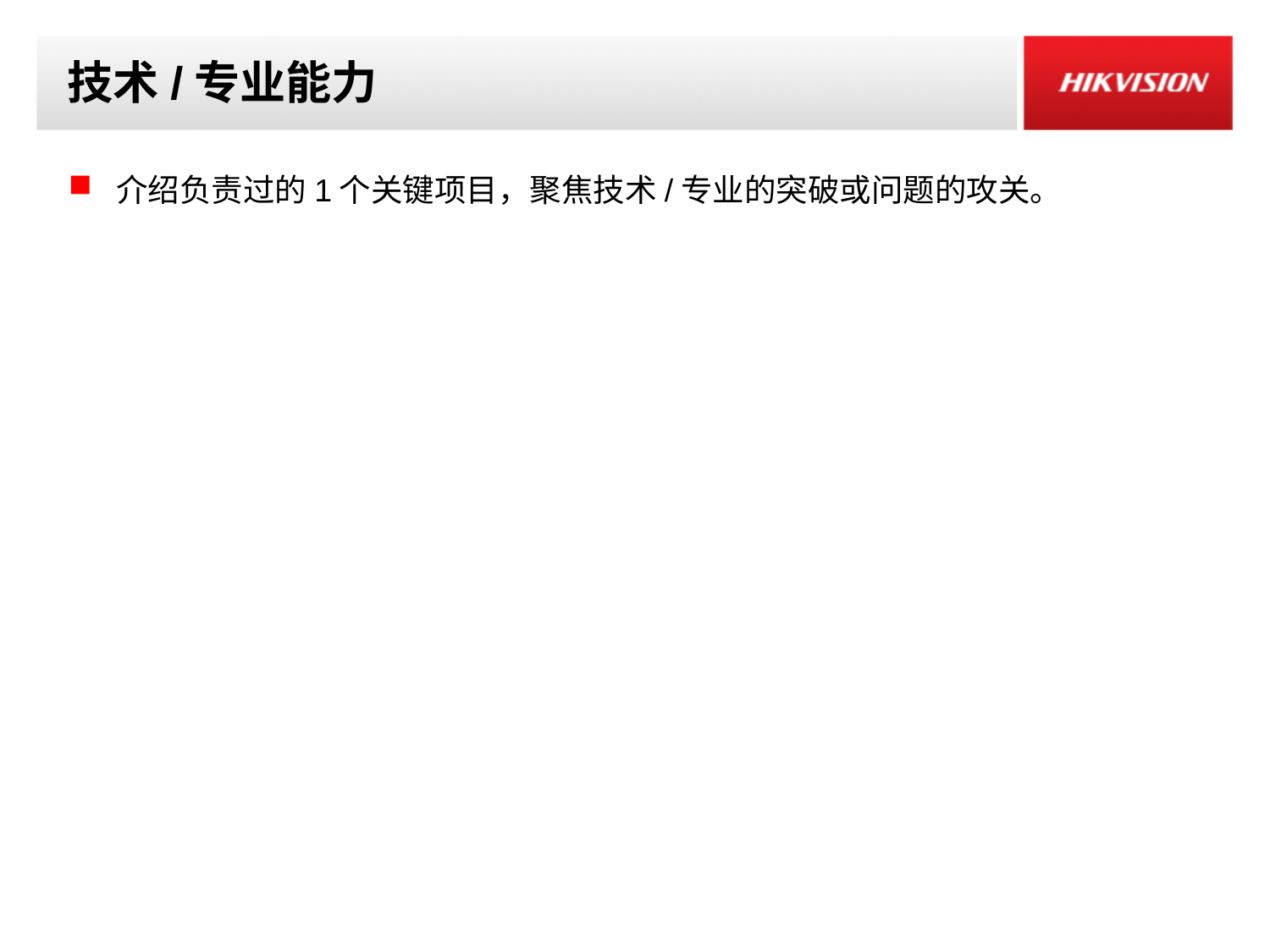

# 技术/专业能力
介绍负责过的1个关键项目，聚焦技术/专业的突破或问题的攻关。